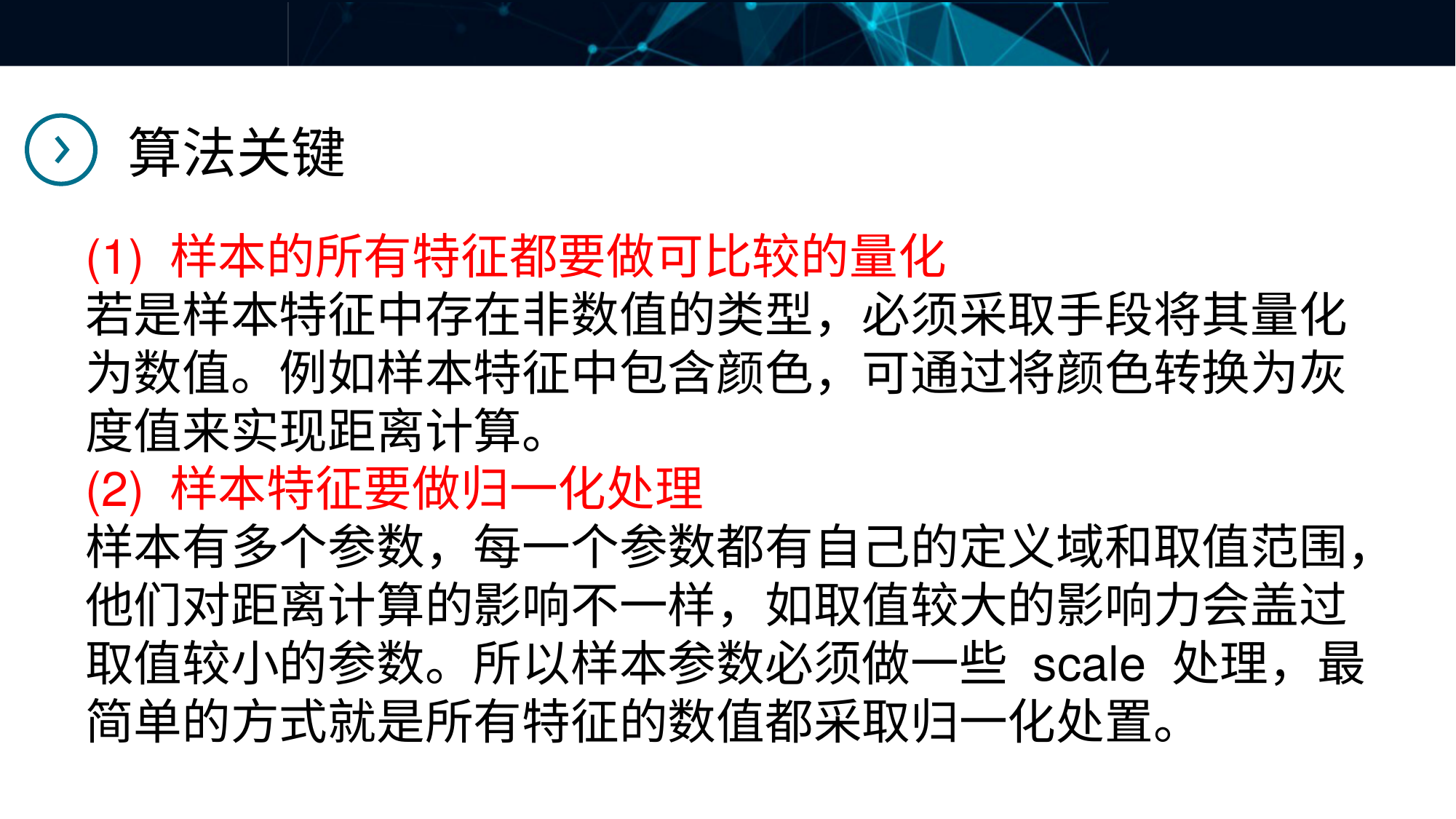

算法关键
(1) 样本的所有特征都要做可比较的量化
若是样本特征中存在非数值的类型，必须采取手段将其量化为数值。例如样本特征中包含颜色，可通过将颜色转换为灰度值来实现距离计算。
(2) 样本特征要做归一化处理
样本有多个参数，每一个参数都有自己的定义域和取值范围，他们对距离计算的影响不一样，如取值较大的影响力会盖过取值较小的参数。所以样本参数必须做一些 scale 处理，最简单的方式就是所有特征的数值都采取归一化处置。